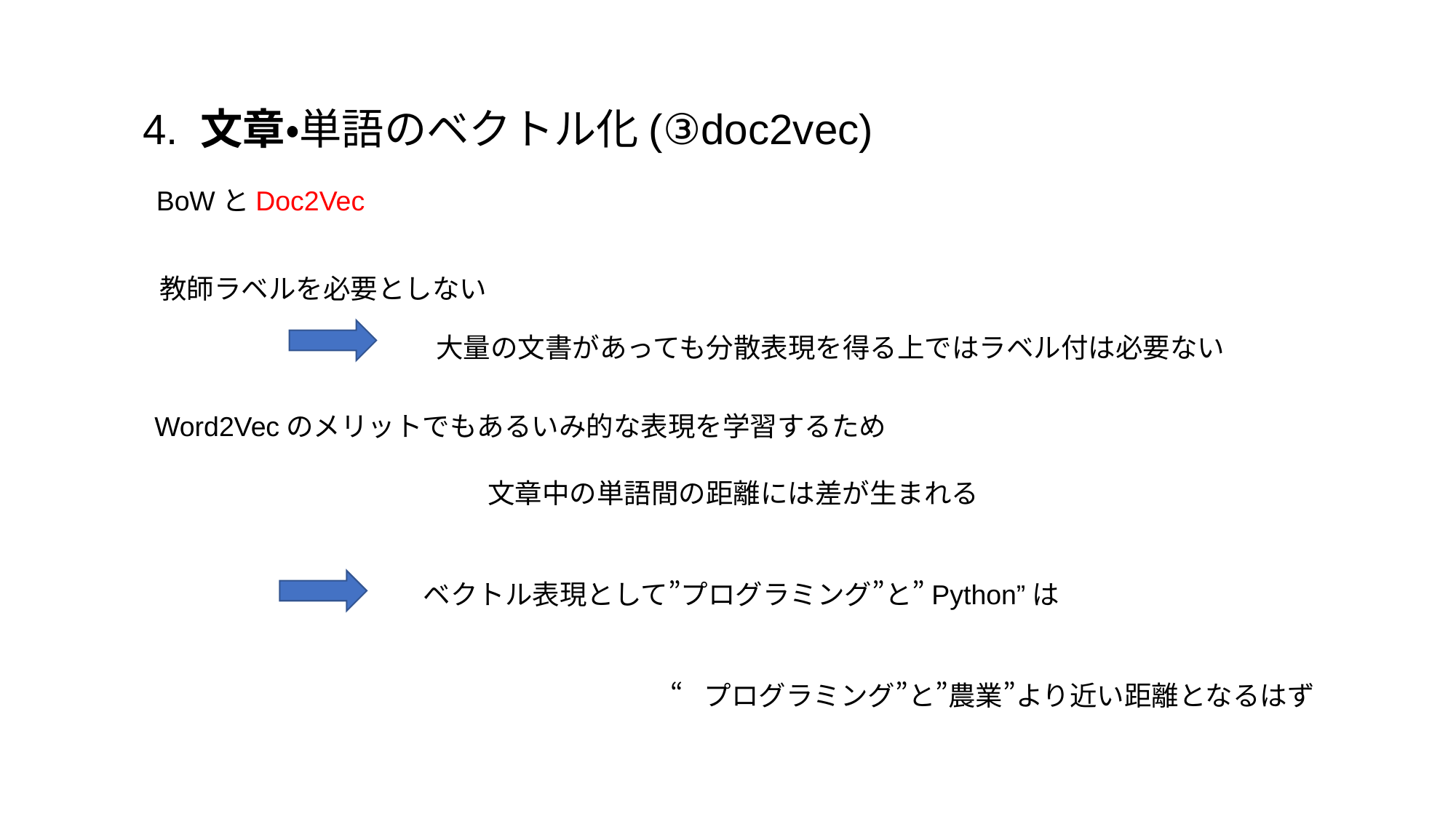

4. 文章・単語のベクトル化(③doc2vec)
BoWとDoc2Vec
教師ラベルを必要としない

大量の文書があっても分散表現を得る上ではラベル付は必要ない
Word2Vecのメリットでもあるいみ的な表現を学習するため
文章中の単語間の距離には差が生まれる

ベクトル表現として”プログラミング”と”Python”は
“プログラミング”と”農業”より近い距離となるはず